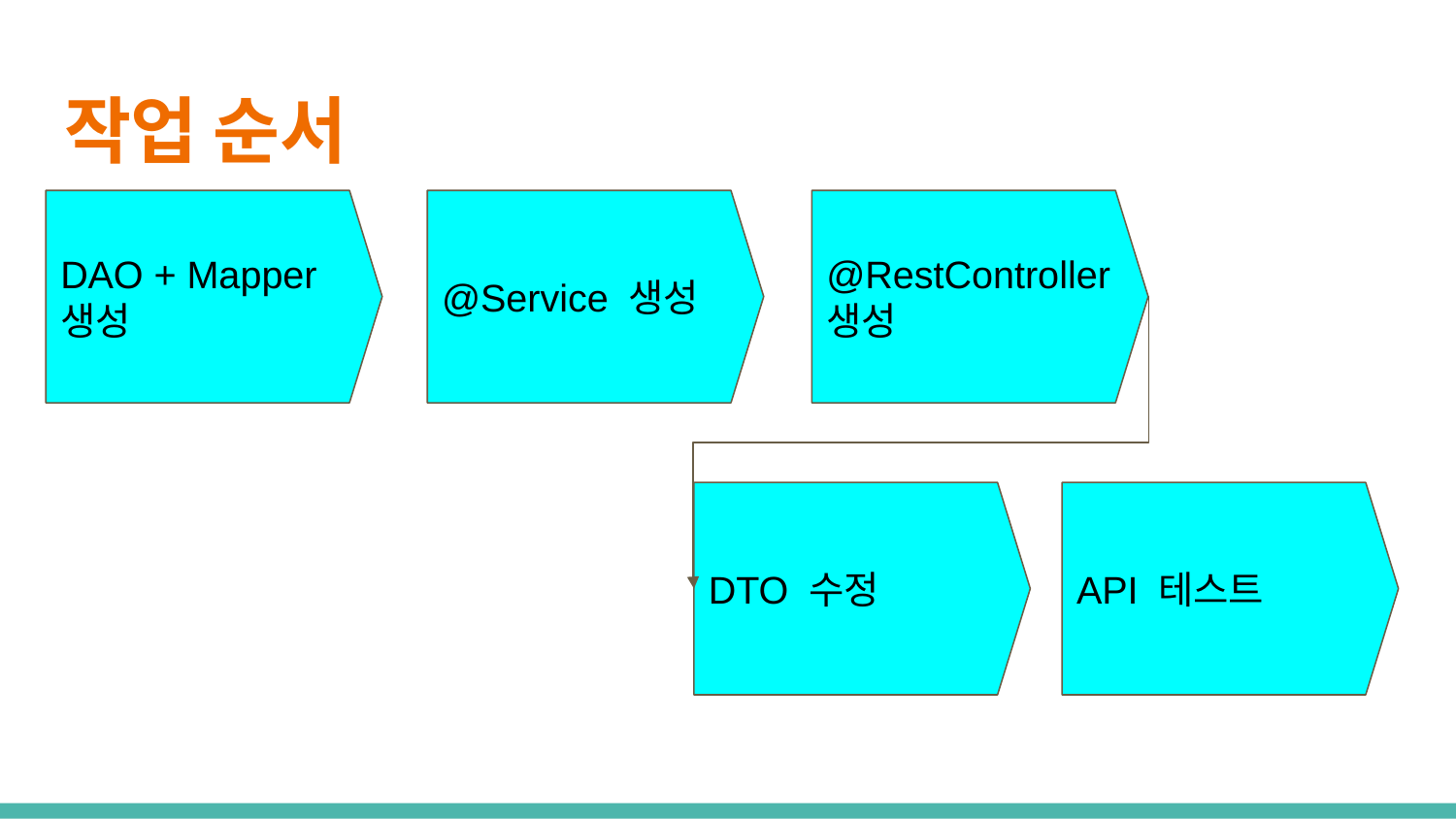

# 작업 순서
DAO + Mapper
생성
@Service 생성
@RestController
생성
DTO 수정
API 테스트